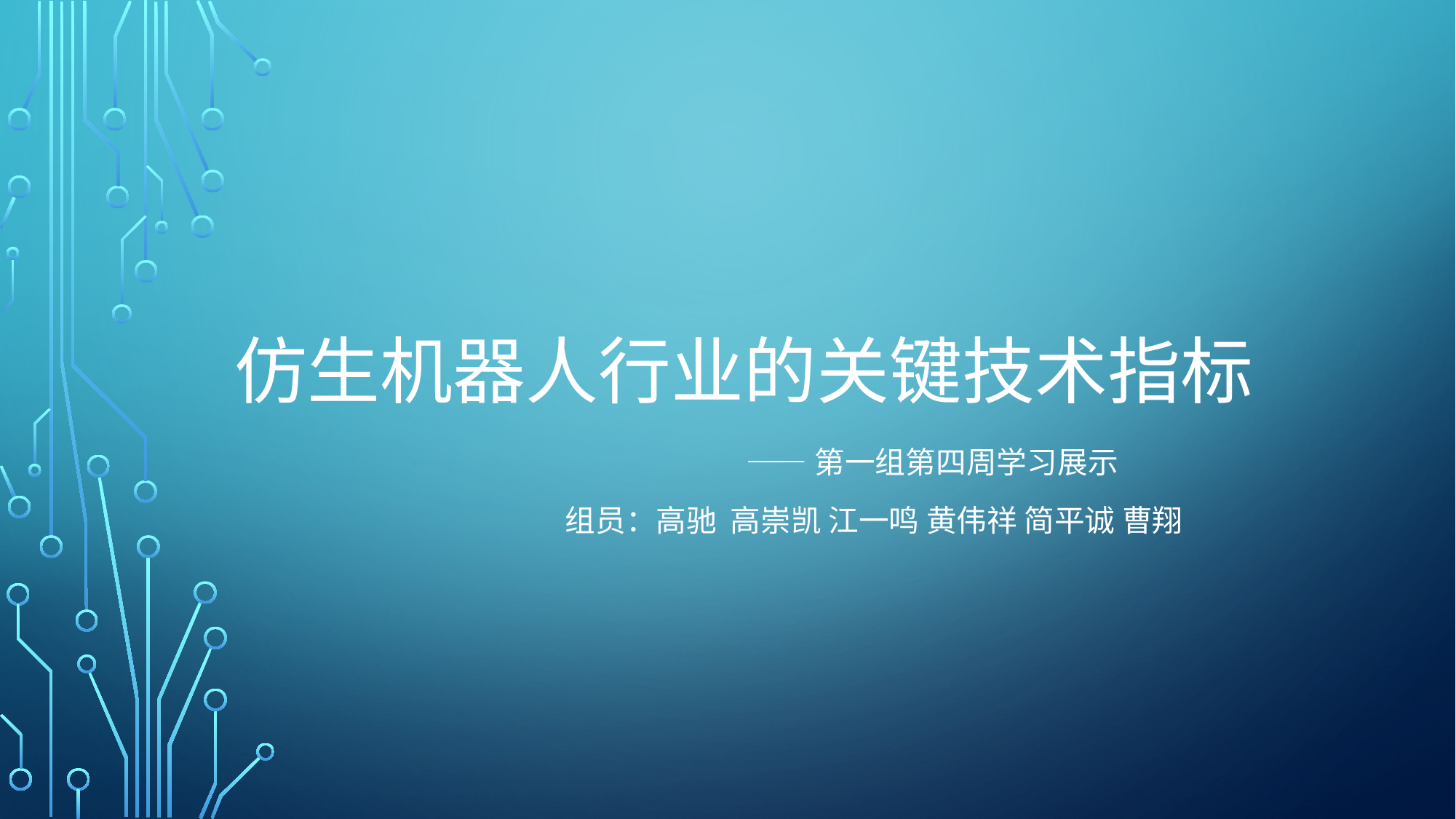

# 仿生机器人行业的关键技术指标
                                                                            ——第一组第四周学习展示
                                                组员：高驰  高崇凯 江一鸣 黄伟祥 简平诚 曹翔